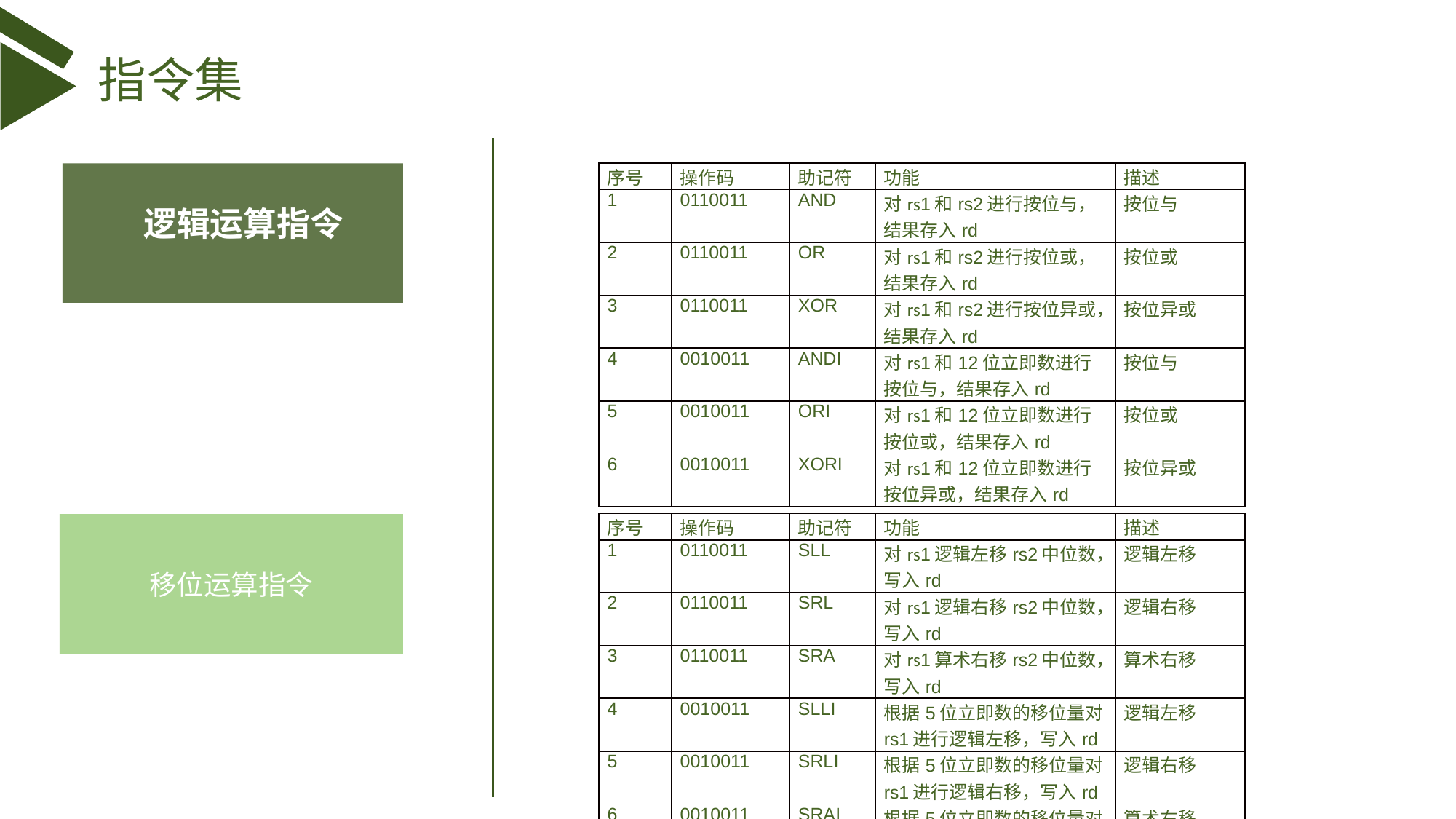

指令集

| 序号 | 操作码 | 助记符 | 功能 | 描述 |
| --- | --- | --- | --- | --- |
| 1 | 0110011 | AND | 对rs1和rs2进行按位与，结果存入rd | 按位与 |
| 2 | 0110011 | OR | 对rs1和rs2进行按位或，结果存入rd | 按位或 |
| 3 | 0110011 | XOR | 对rs1和rs2进行按位异或，结果存入rd | 按位异或 |
| 4 | 0010011 | ANDI | 对rs1和12位立即数进行按位与，结果存入rd | 按位与 |
| 5 | 0010011 | ORI | 对rs1和12位立即数进行按位或，结果存入rd | 按位或 |
| 6 | 0010011 | XORI | 对rs1和12位立即数进行按位异或，结果存入rd | 按位异或 |

逻辑运算指令
算数运算指令
| 序号 | 操作码 | 助记符 | 功能 | 描述 |
| --- | --- | --- | --- | --- |
| 1 | 0110011 | SLL | 对rs1逻辑左移rs2中位数，写入rd | 逻辑左移 |
| 2 | 0110011 | SRL | 对rs1逻辑右移rs2中位数，写入rd | 逻辑右移 |
| 3 | 0110011 | SRA | 对rs1算术右移rs2中位数，写入rd | 算术右移 |
| 4 | 0010011 | SLLI | 根据5位立即数的移位量对rs1进行逻辑左移，写入rd | 逻辑左移 |
| 5 | 0010011 | SRLI | 根据5位立即数的移位量对rs1进行逻辑右移，写入rd | 逻辑右移 |
| 6 | 0010011 | SRAI | 根据5位立即数的移位量对rs1进行算术右移，写入rd | 算术右移 |
移位运算指令
添加标题